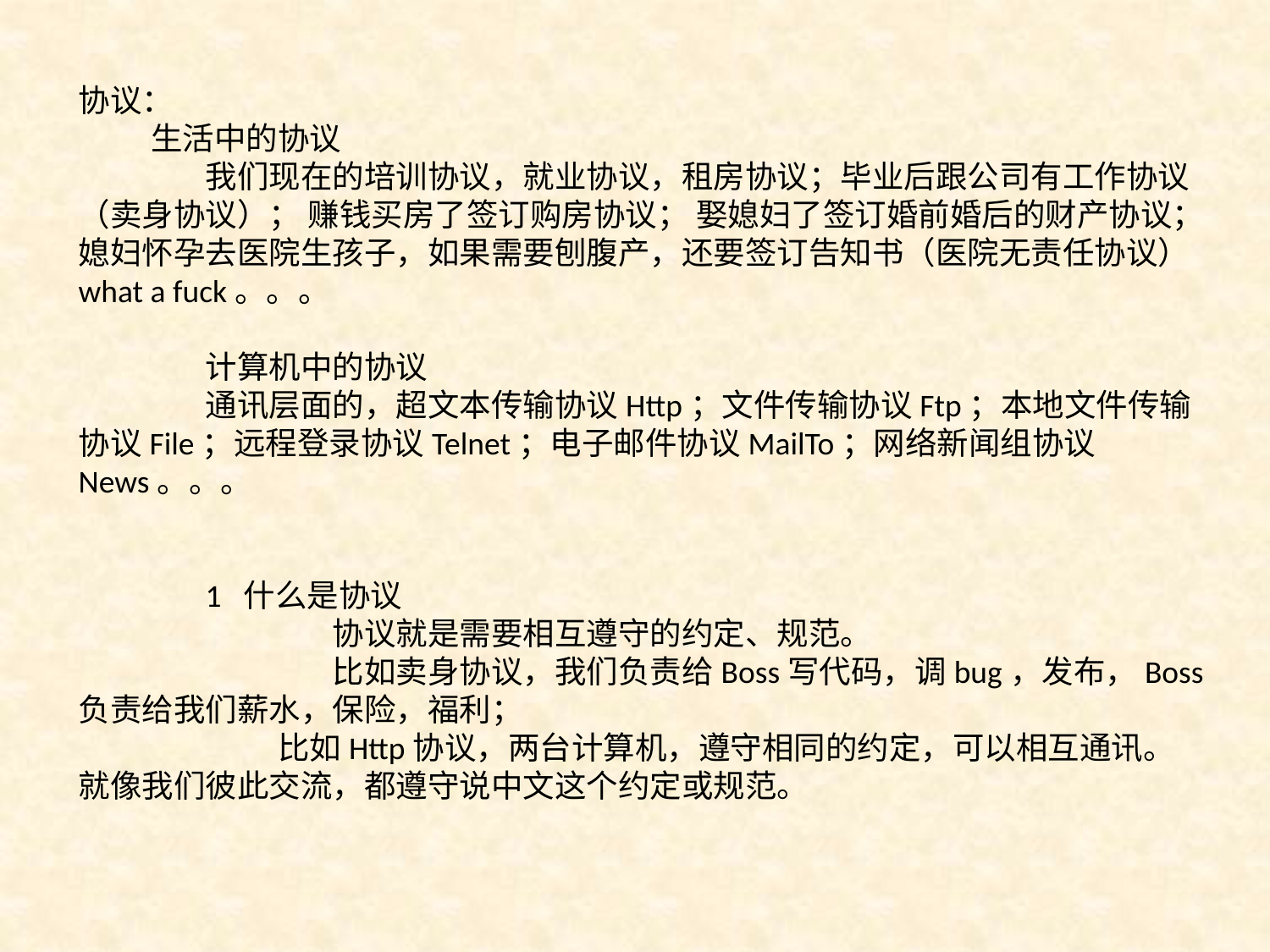

协议：
         生活中的协议
	我们现在的培训协议，就业协议，租房协议；毕业后跟公司有工作协议（卖身协议）； 赚钱买房了签订购房协议； 娶媳妇了签订婚前婚后的财产协议；媳妇怀孕去医院生孩子，如果需要刨腹产，还要签订告知书（医院无责任协议）what a fuck。。。

	计算机中的协议
	通讯层面的，超文本传输协议Http；文件传输协议Ftp；本地文件传输协议File；远程登录协议Telnet；电子邮件协议MailTo；网络新闻组协议News。。。

	1  什么是协议
	  	协议就是需要相互遵守的约定、规范。
		比如卖身协议，我们负责给Boss写代码，调bug，发布，Boss负责给我们薪水，保险，福利；
	         比如Http协议，两台计算机，遵守相同的约定，可以相互通讯。就像我们彼此交流，都遵守说中文这个约定或规范。